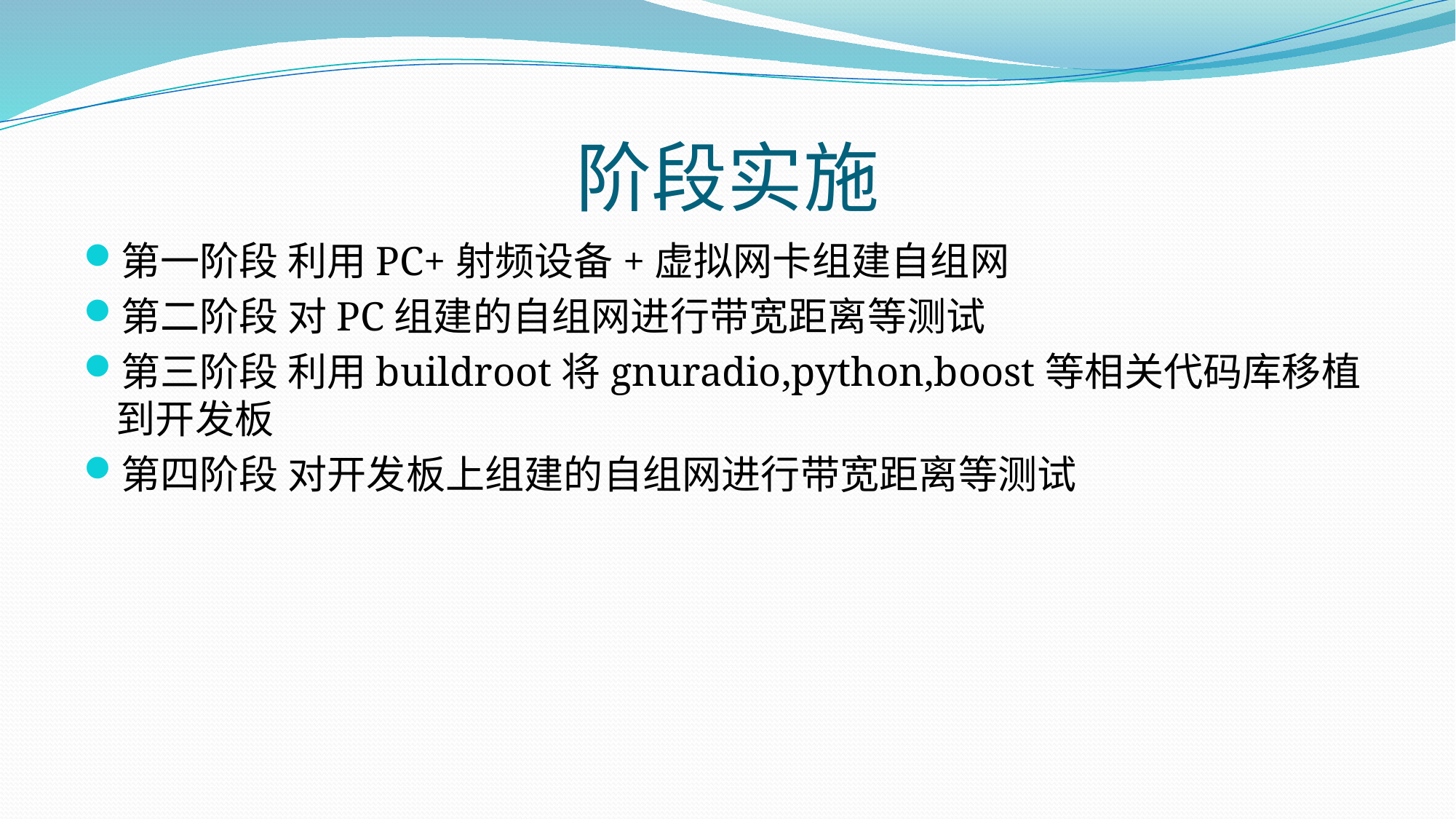

# 阶段实施
第一阶段 利用PC+射频设备+虚拟网卡组建自组网
第二阶段 对PC组建的自组网进行带宽距离等测试
第三阶段 利用buildroot将gnuradio,python,boost等相关代码库移植到开发板
第四阶段 对开发板上组建的自组网进行带宽距离等测试